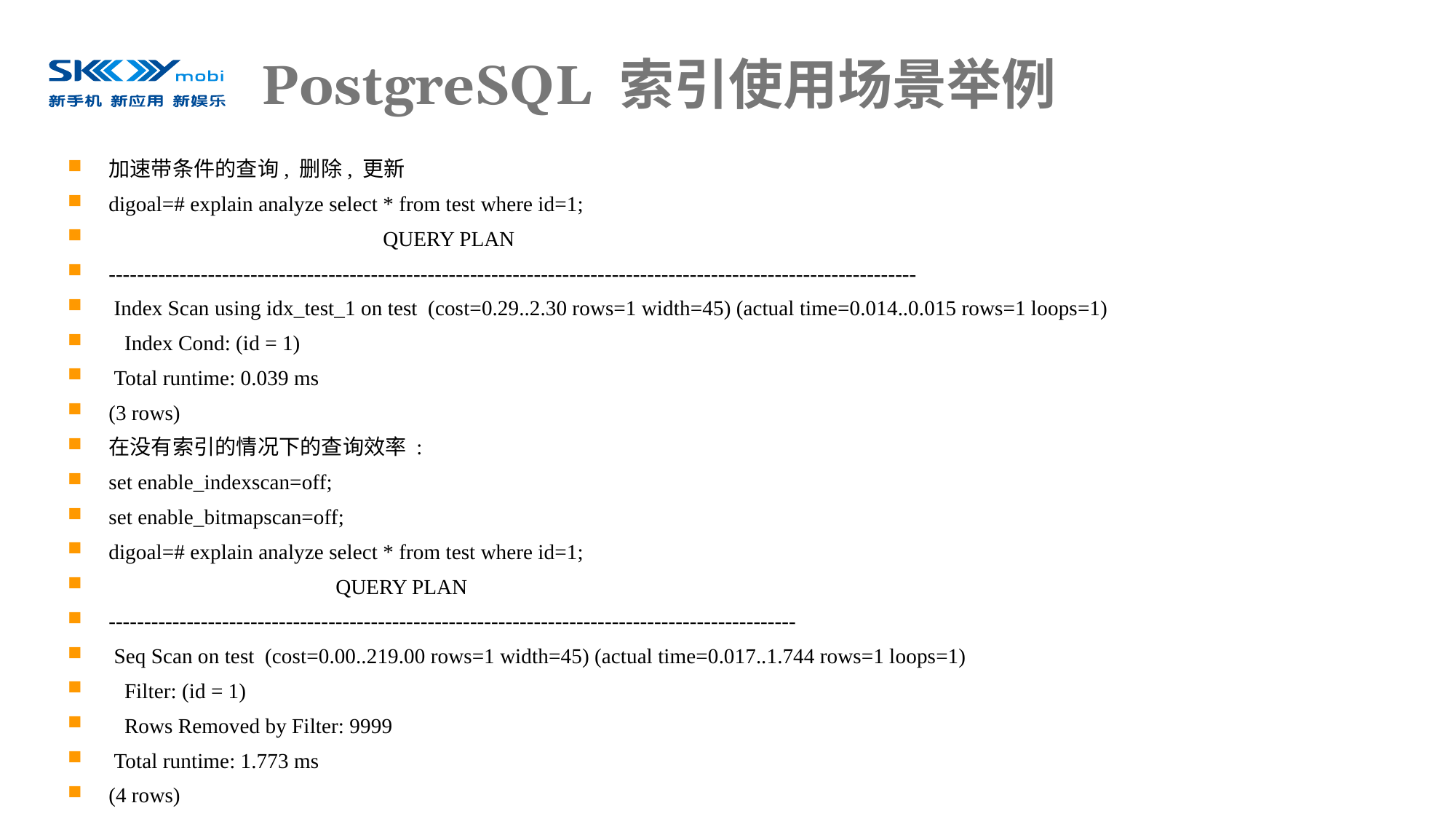

# PostgreSQL 索引使用场景举例
加速带条件的查询, 删除, 更新
digoal=# explain analyze select * from test where id=1;
                                                    QUERY PLAN
------------------------------------------------------------------------------------------------------------------
 Index Scan using idx_test_1 on test  (cost=0.29..2.30 rows=1 width=45) (actual time=0.014..0.015 rows=1 loops=1)
   Index Cond: (id = 1)
 Total runtime: 0.039 ms
(3 rows)
在没有索引的情况下的查询效率 :
set enable_indexscan=off;
set enable_bitmapscan=off;
digoal=# explain analyze select * from test where id=1;
                                           QUERY PLAN
-------------------------------------------------------------------------------------------------
 Seq Scan on test  (cost=0.00..219.00 rows=1 width=45) (actual time=0.017..1.744 rows=1 loops=1)
   Filter: (id = 1)
   Rows Removed by Filter: 9999
 Total runtime: 1.773 ms
(4 rows)